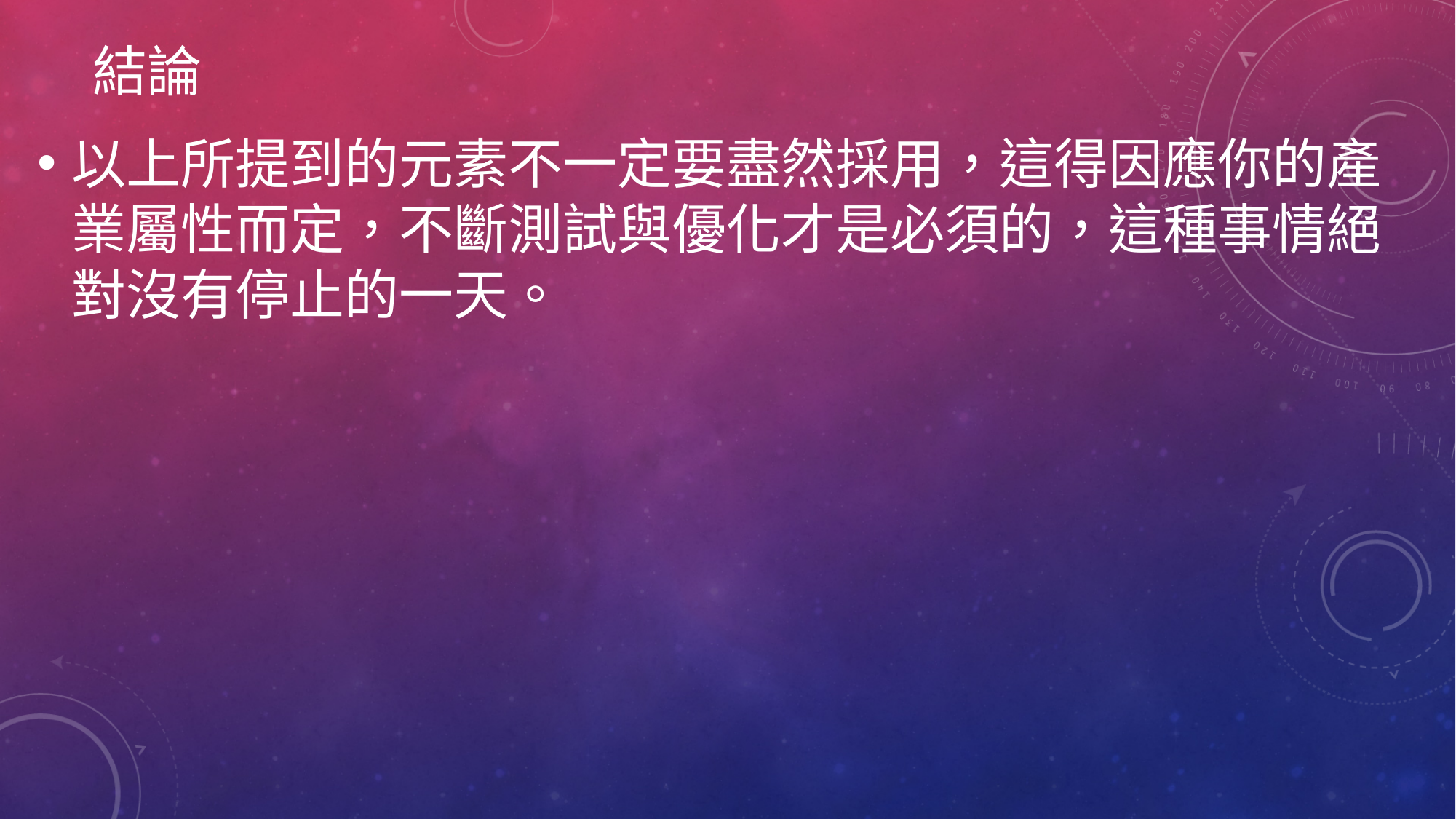

# 結論
以上所提到的元素不一定要盡然採用，這得因應你的產業屬性而定，不斷測試與優化才是必須的，這種事情絕對沒有停止的一天。